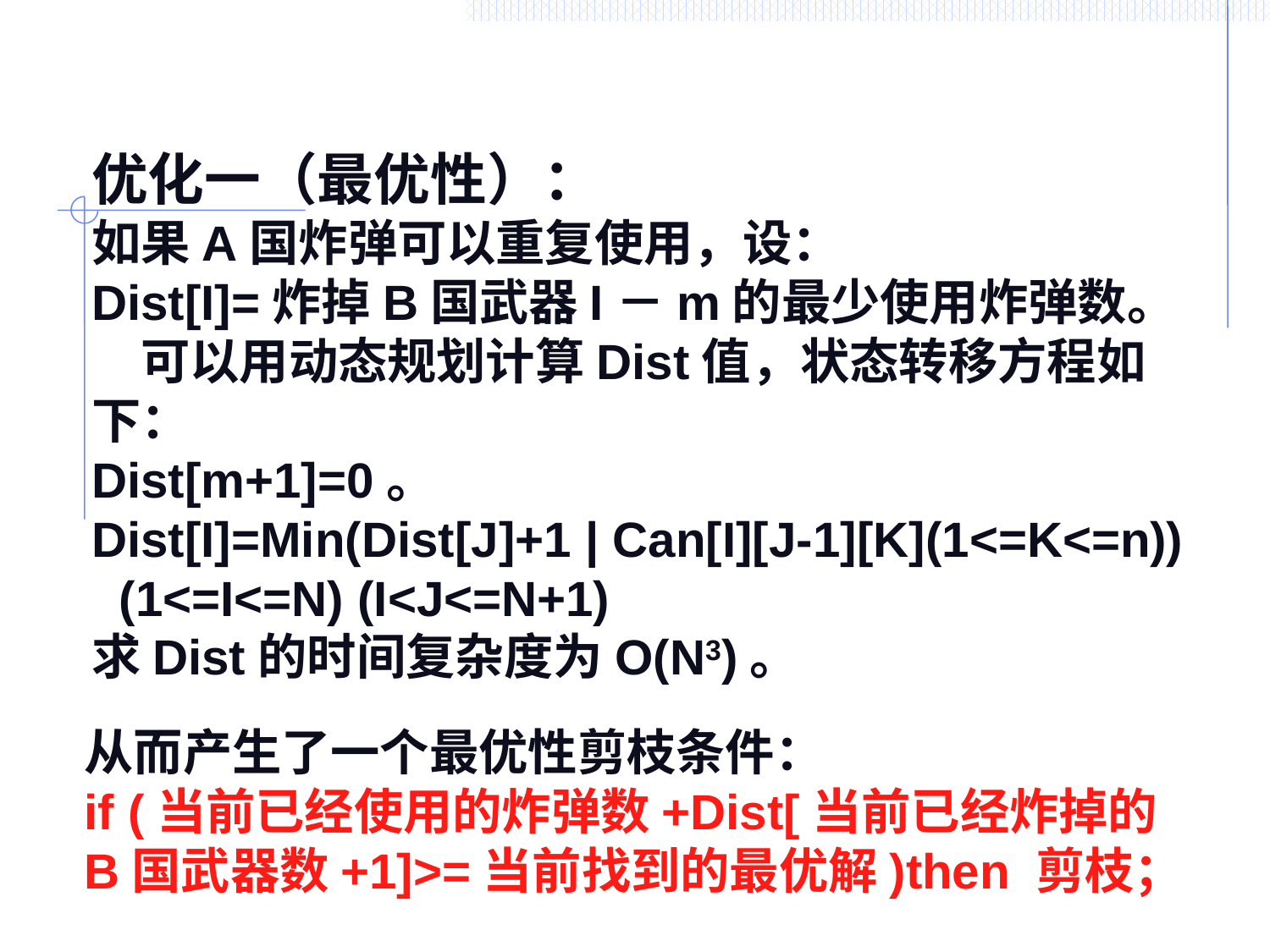

优化一（最优性）：
如果A国炸弹可以重复使用，设：
Dist[I]=炸掉B国武器I－m的最少使用炸弹数。
　可以用动态规划计算Dist值，状态转移方程如下：
Dist[m+1]=0。
Dist[I]=Min(Dist[J]+1 | Can[I][J-1][K](1<=K<=n))
  (1<=I<=N) (I<J<=N+1)
求Dist的时间复杂度为O(N3)。
从而产生了一个最优性剪枝条件：
if (当前已经使用的炸弹数+Dist[当前已经炸掉的B国武器数+1]>=当前找到的最优解)then 剪枝；